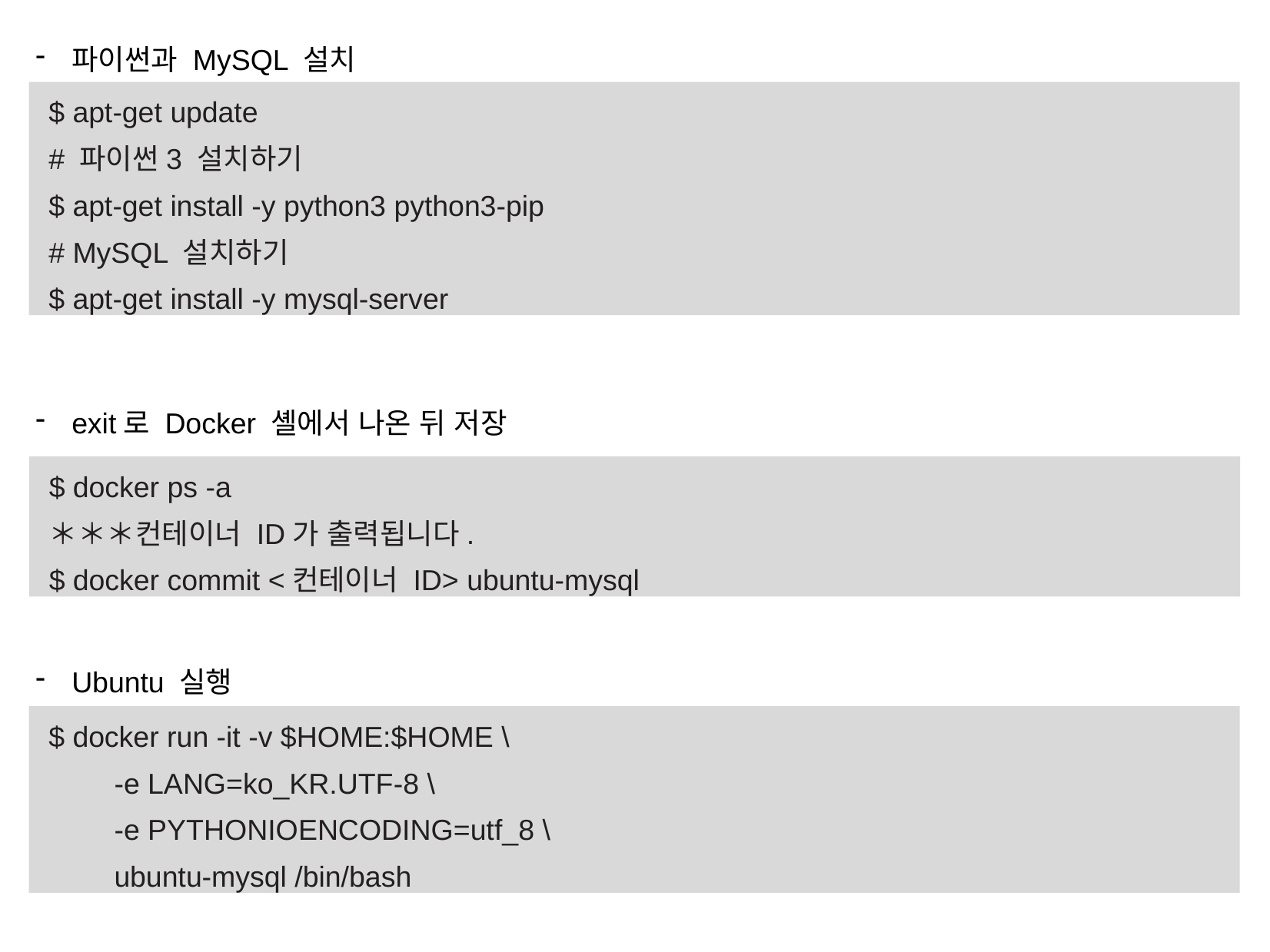

파이썬과 MySQL 설치

exit로 Docker 셸에서 나온 뒤 저장

Ubuntu 실행
$ apt-get update
# 파이썬3 설치하기
$ apt-get install -y python3 python3-pip
# MySQL 설치하기
$ apt-get install -y mysql-server
$ docker ps -a
＊＊＊컨테이너 ID가 출력됩니다.
$ docker commit <컨테이너 ID> ubuntu-mysql
$ docker run -it -v $HOME:$HOME \
-e LANG=ko_KR.UTF-8 \
-e PYTHONIOENCODING=utf_8 \
ubuntu-mysql /bin/bash